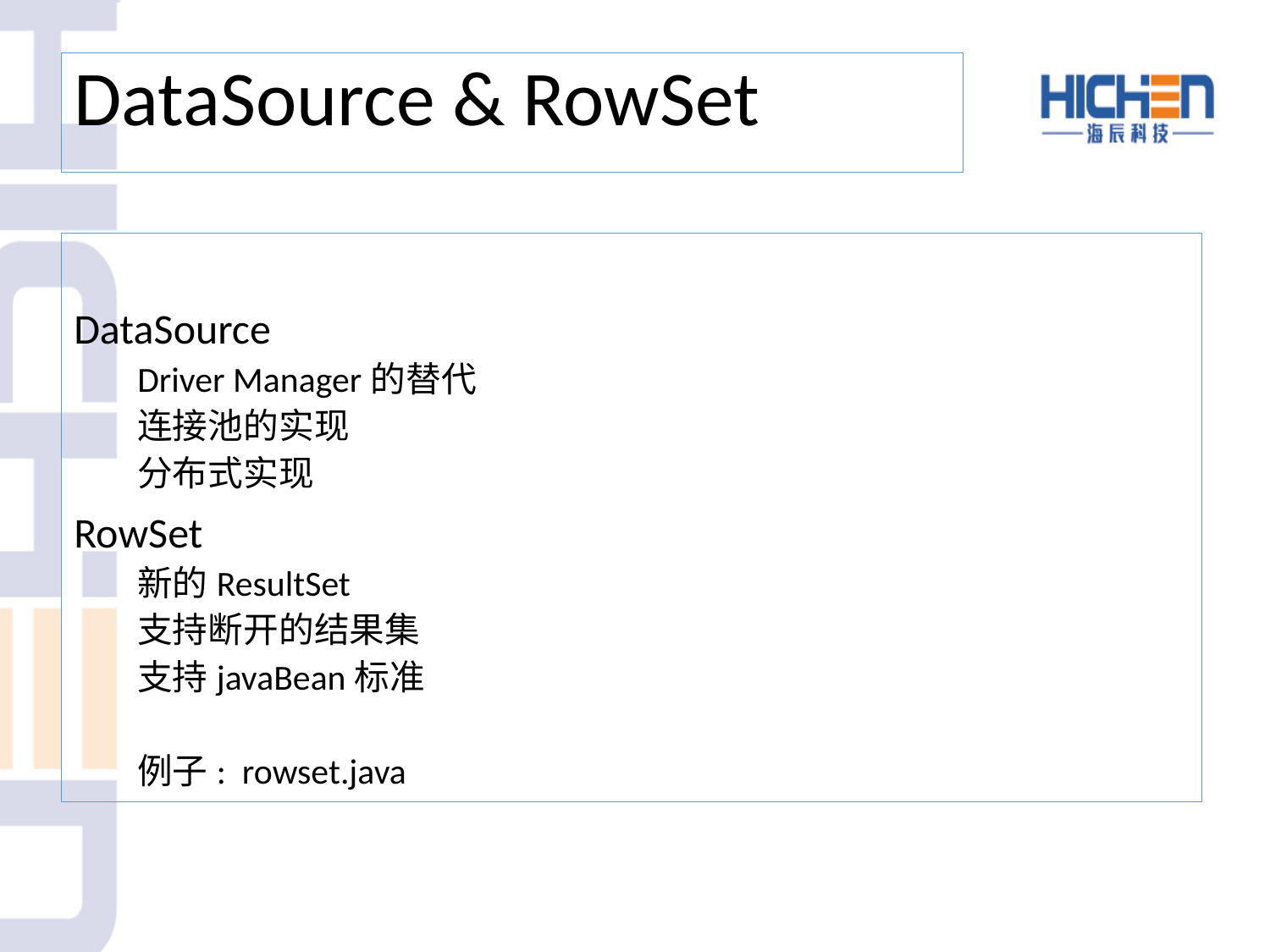

# DataSource & RowSet

DataSource
Driver Manager的替代
连接池的实现
分布式实现
RowSet
新的ResultSet
支持断开的结果集
支持javaBean标准

例子:  rowset.java